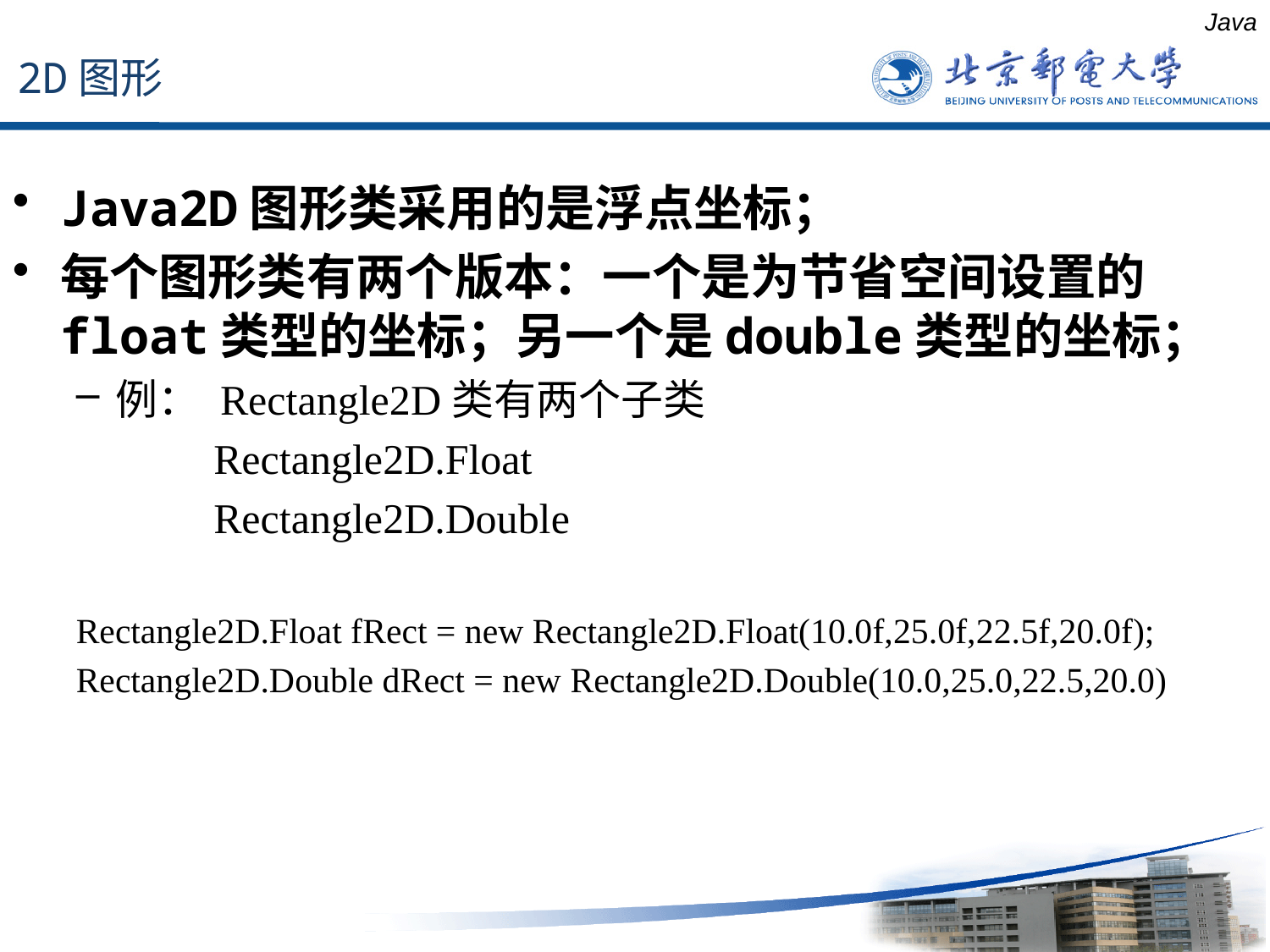

2D图形
Java
Java2D图形类采用的是浮点坐标；
每个图形类有两个版本：一个是为节省空间设置的float类型的坐标；另一个是double类型的坐标；
例： Rectangle2D类有两个子类
             Rectangle2D.Float
             Rectangle2D.Double

Rectangle2D.Float fRect = new Rectangle2D.Float(10.0f,25.0f,22.5f,20.0f);
Rectangle2D.Double dRect = new Rectangle2D.Double(10.0,25.0,22.5,20.0)